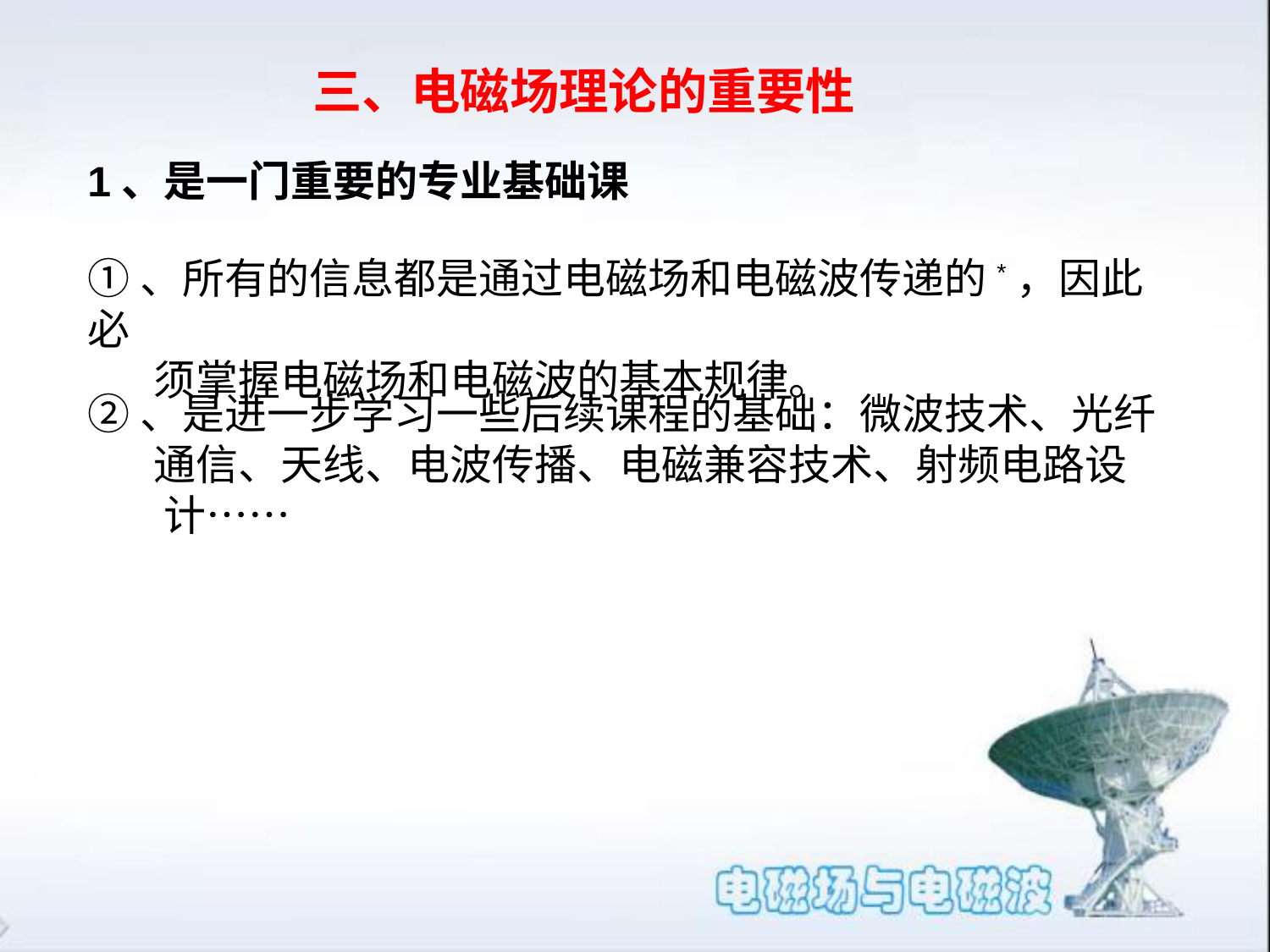

三、电磁场理论的重要性
1、是一门重要的专业基础课
①、所有的信息都是通过电磁场和电磁波传递的*，因此必
       须掌握电磁场和电磁波的基本规律。
②、是进一步学习一些后续课程的基础：微波技术、光纤
       通信、天线、电波传播、电磁兼容技术、射频电路设
       计……